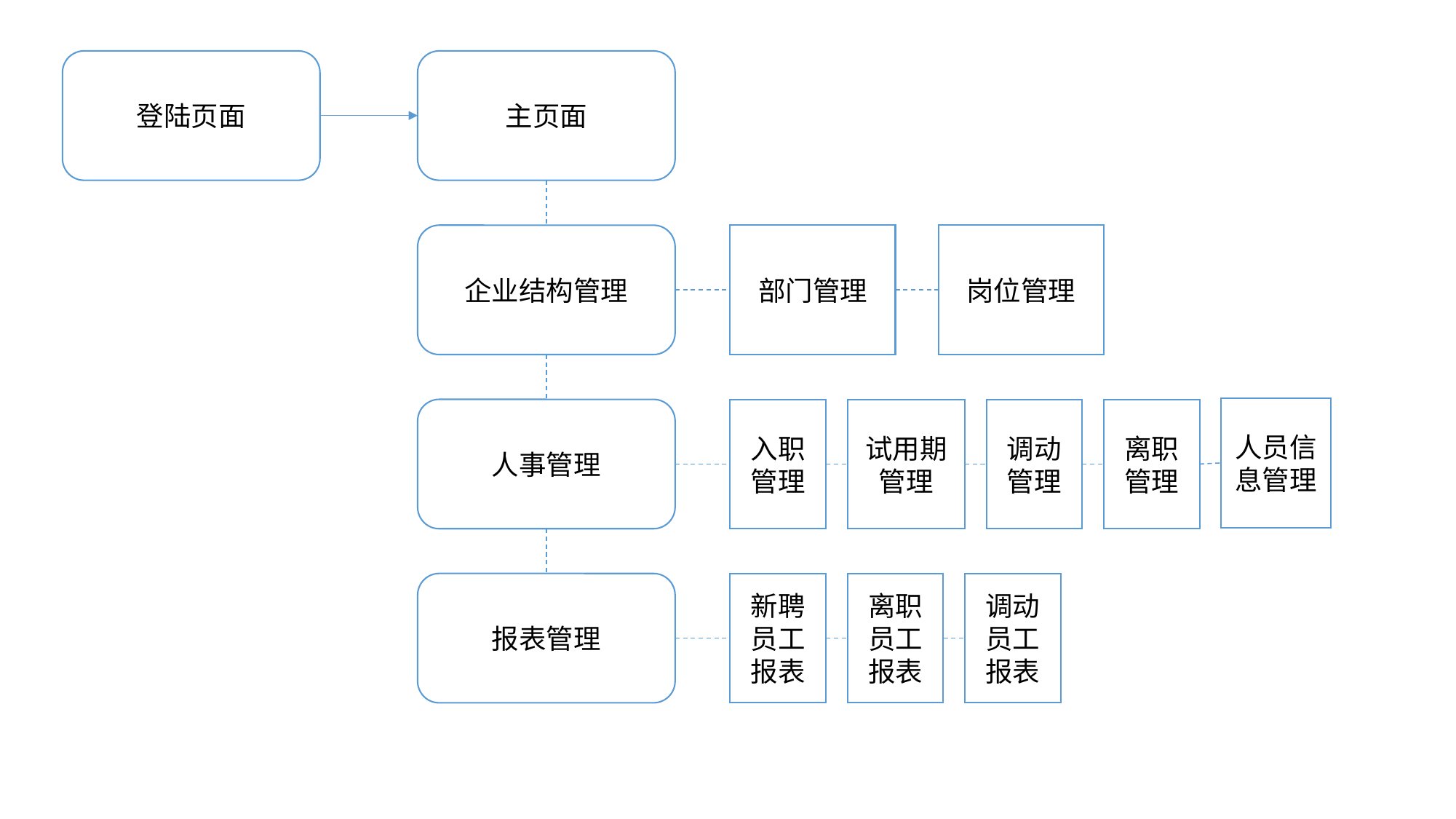

登陆页面
主页面
企业结构管理
部门管理
岗位管理
人员信息管理
人事管理
入职管理
试用期
管理
调动管理
离职管理
报表管理
新聘员工报表
离职员工报表
调动员工报表